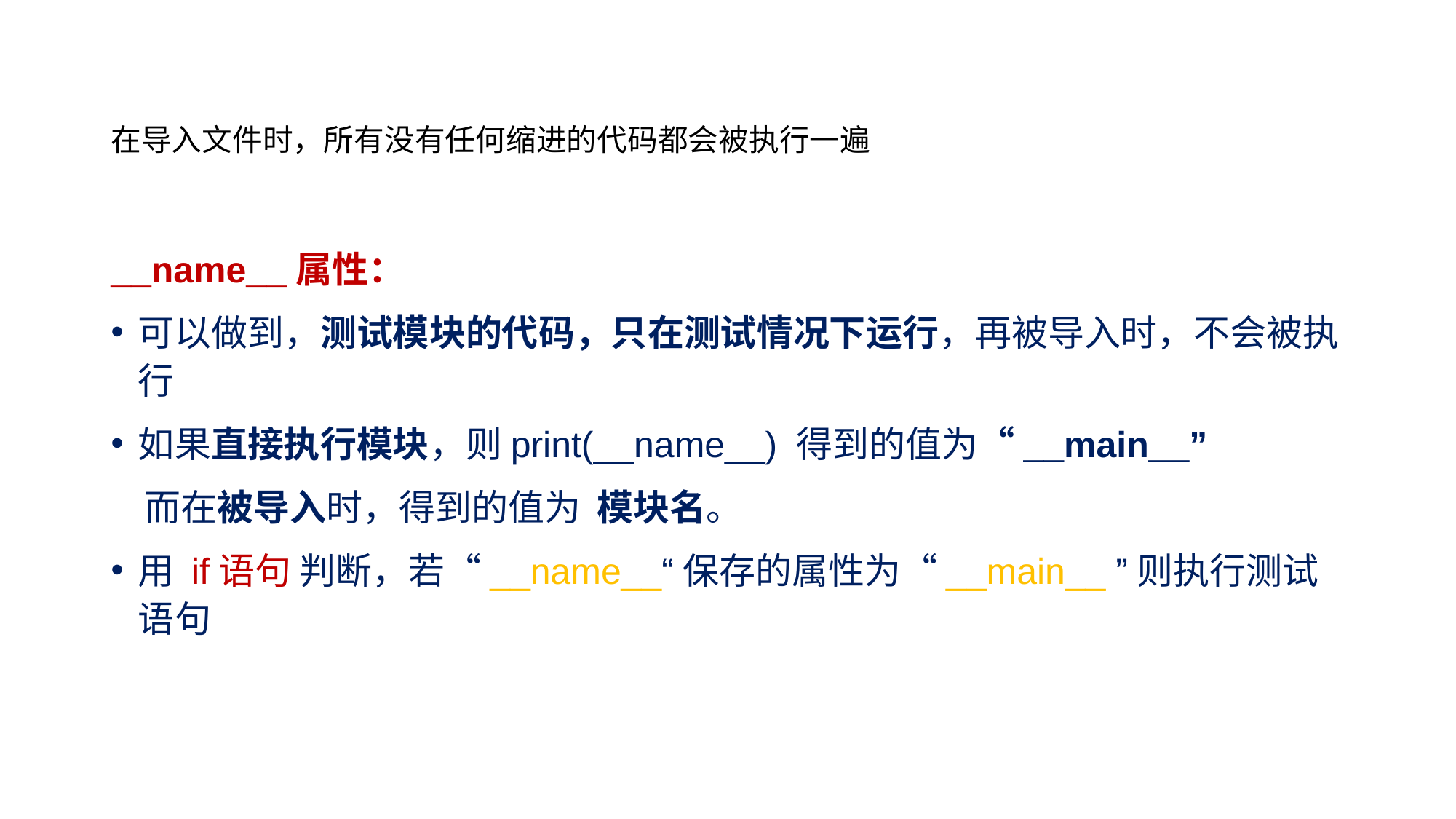

# 在导入文件时，所有没有任何缩进的代码都会被执行一遍
__name__属性：
可以做到，测试模块的代码，只在测试情况下运行，再被导入时，不会被执行
如果直接执行模块，则print(__name__) 得到的值为“__main__”
   而在被导入时，得到的值为  模块名。
用 if语句 判断，若“__name__“保存的属性为“__main__ ”则执行测试语句